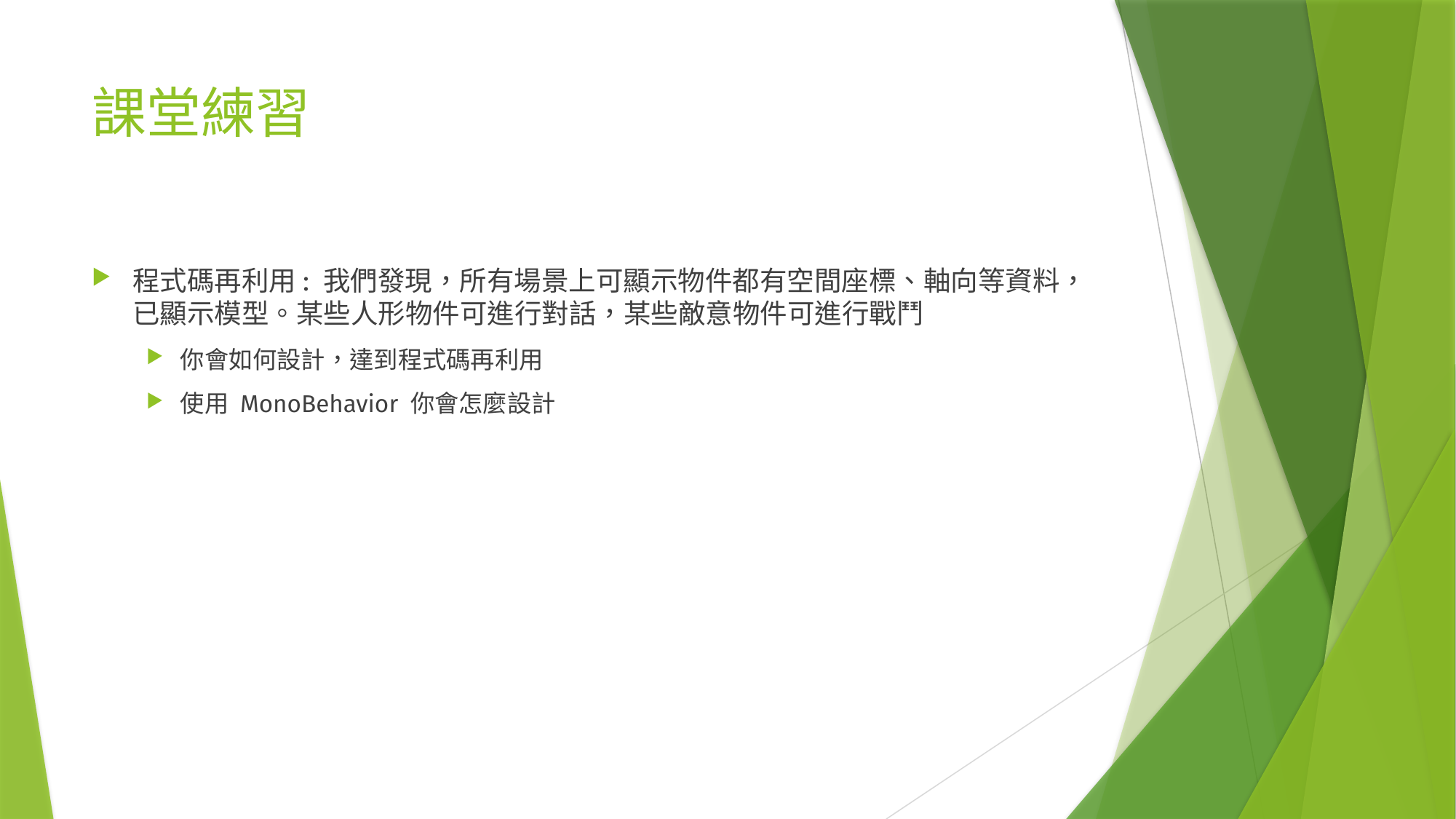

# 課堂練習
程式碼再利用: 我們發現，所有場景上可顯示物件都有空間座標、軸向等資料，已顯示模型。某些人形物件可進行對話，某些敵意物件可進行戰鬥
你會如何設計，達到程式碼再利用
使用 MonoBehavior 你會怎麼設計